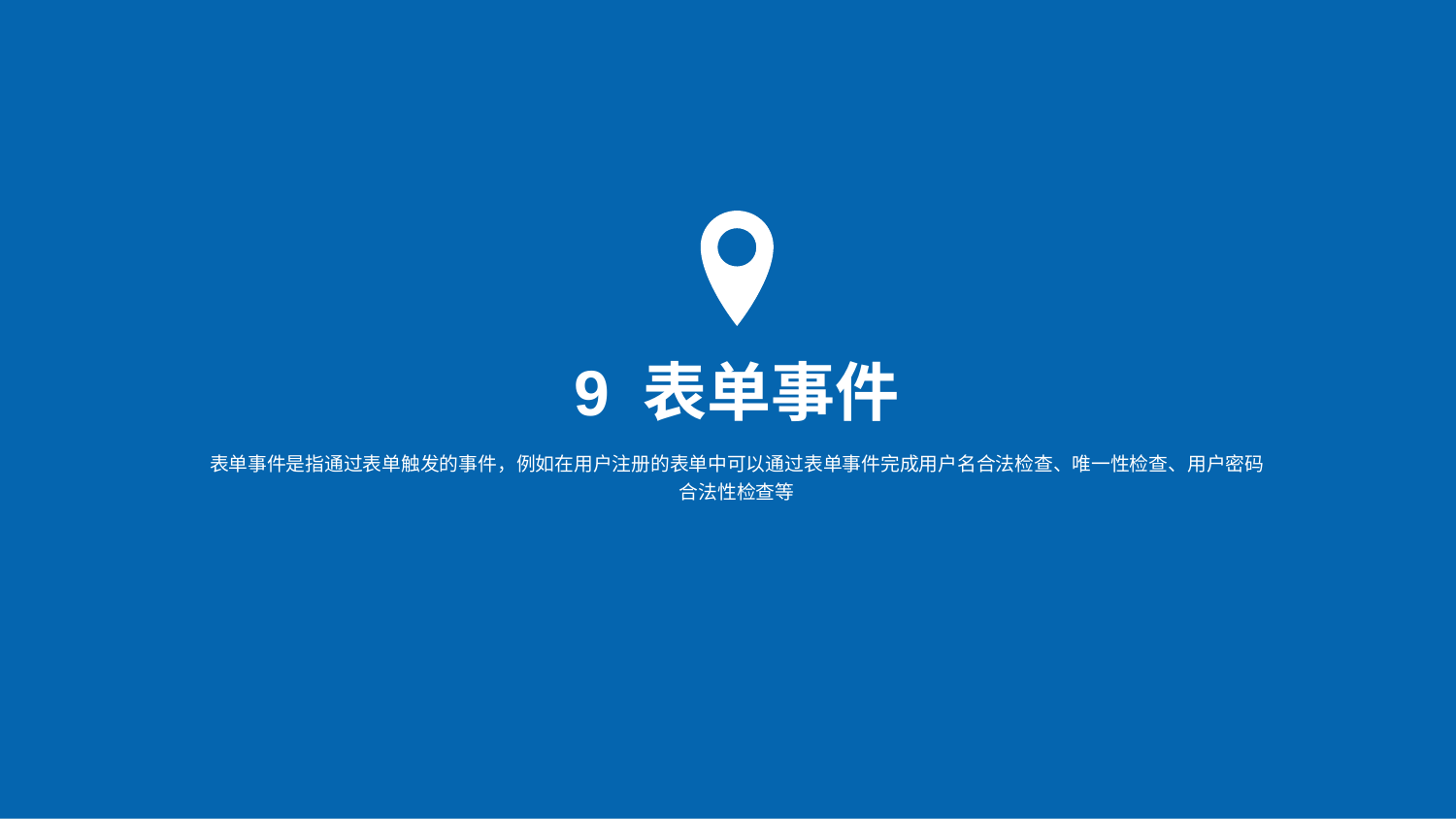

9 表单事件
表单事件是指通过表单触发的事件，例如在用户注册的表单中可以通过表单事件完成用户名合法检查、唯一性检查、用户密码合法性检查等